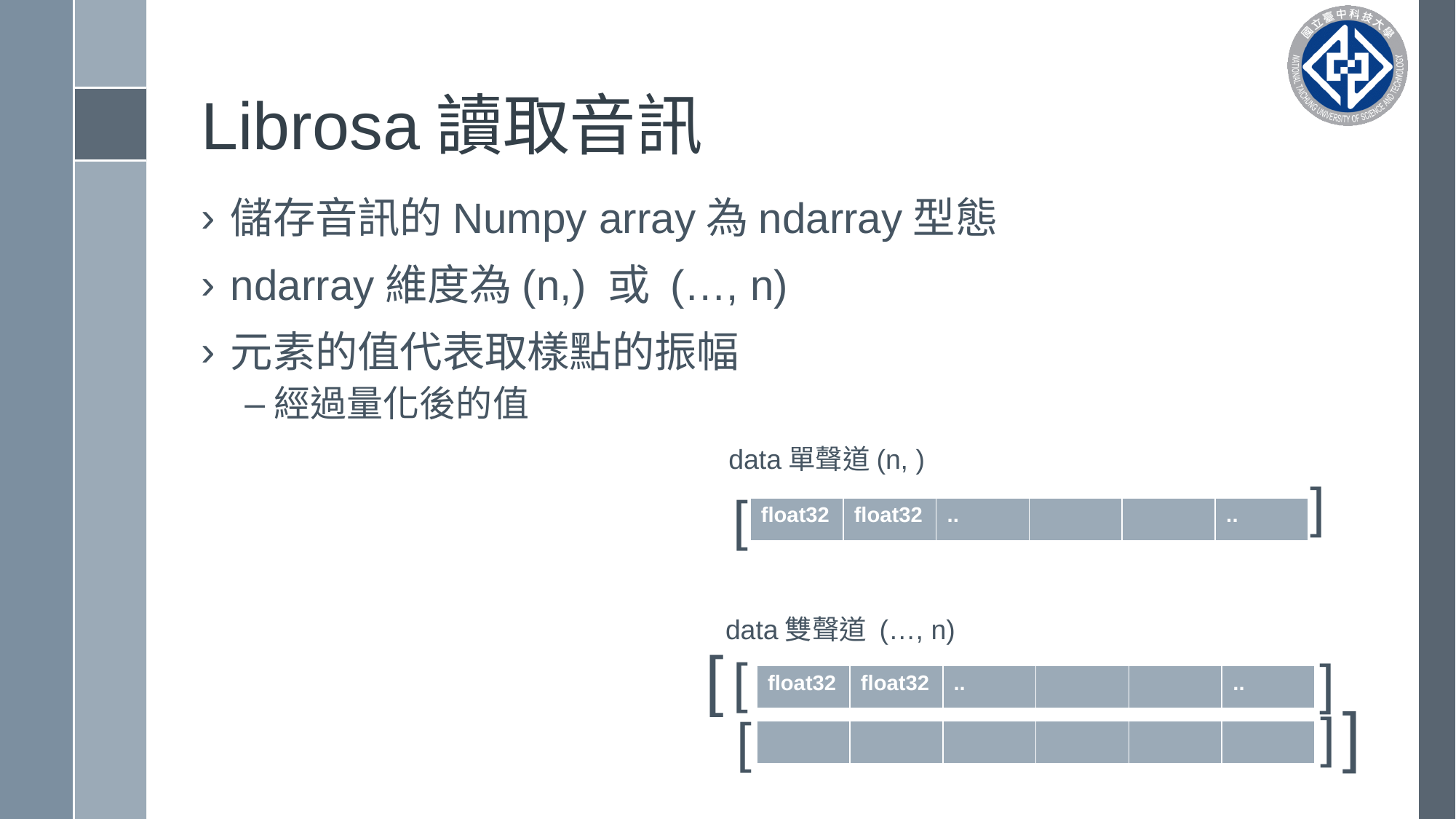

# Librosa讀取音訊
儲存音訊的Numpy array為ndarray型態
ndarray維度為(n,) 或 (…, n)
元素的值代表取樣點的振幅
經過量化後的值
data單聲道(n, )
[
[
| float32 | float32 | .. |  |  | .. |
| --- | --- | --- | --- | --- | --- |
data雙聲道 (…, n)
[
[
[
| float32 | float32 | .. |  |  | .. |
| --- | --- | --- | --- | --- | --- |
[
[
[
|  |  |  |  |  |  |
| --- | --- | --- | --- | --- | --- |